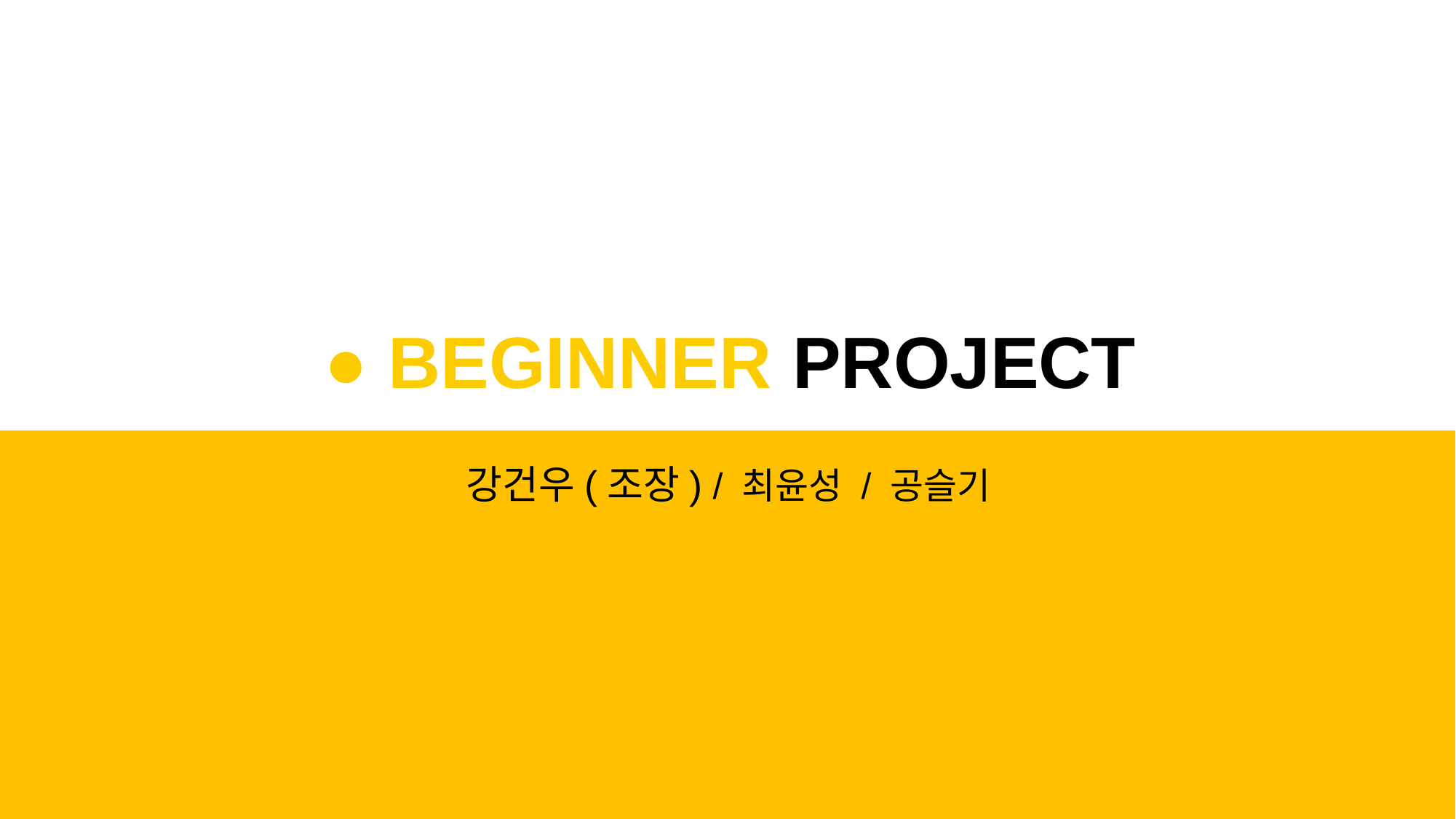

# ● BEGINNER PROJECT

강건우(조장) / 최윤성 / 공슬기